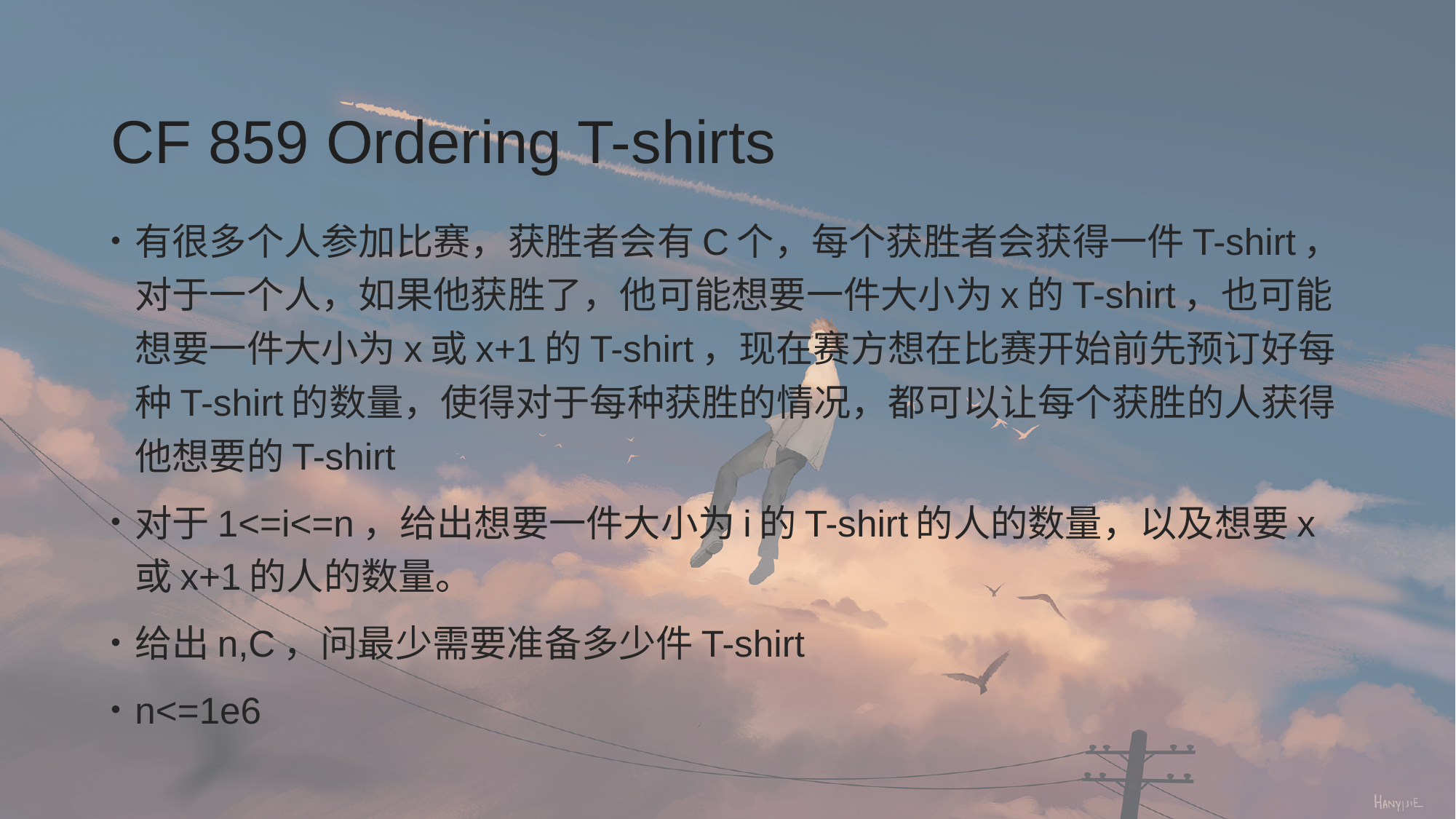

# CF 859 Ordering T-shirts
有很多个人参加比赛，获胜者会有C个，每个获胜者会获得一件T-shirt，对于一个人，如果他获胜了，他可能想要一件大小为x的T-shirt，也可能想要一件大小为x或x+1的T-shirt，现在赛方想在比赛开始前先预订好每种T-shirt的数量，使得对于每种获胜的情况，都可以让每个获胜的人获得他想要的T-shirt
对于1<=i<=n，给出想要一件大小为i的T-shirt的人的数量，以及想要x或x+1的人的数量。
给出n,C，问最少需要准备多少件T-shirt
n<=1e6